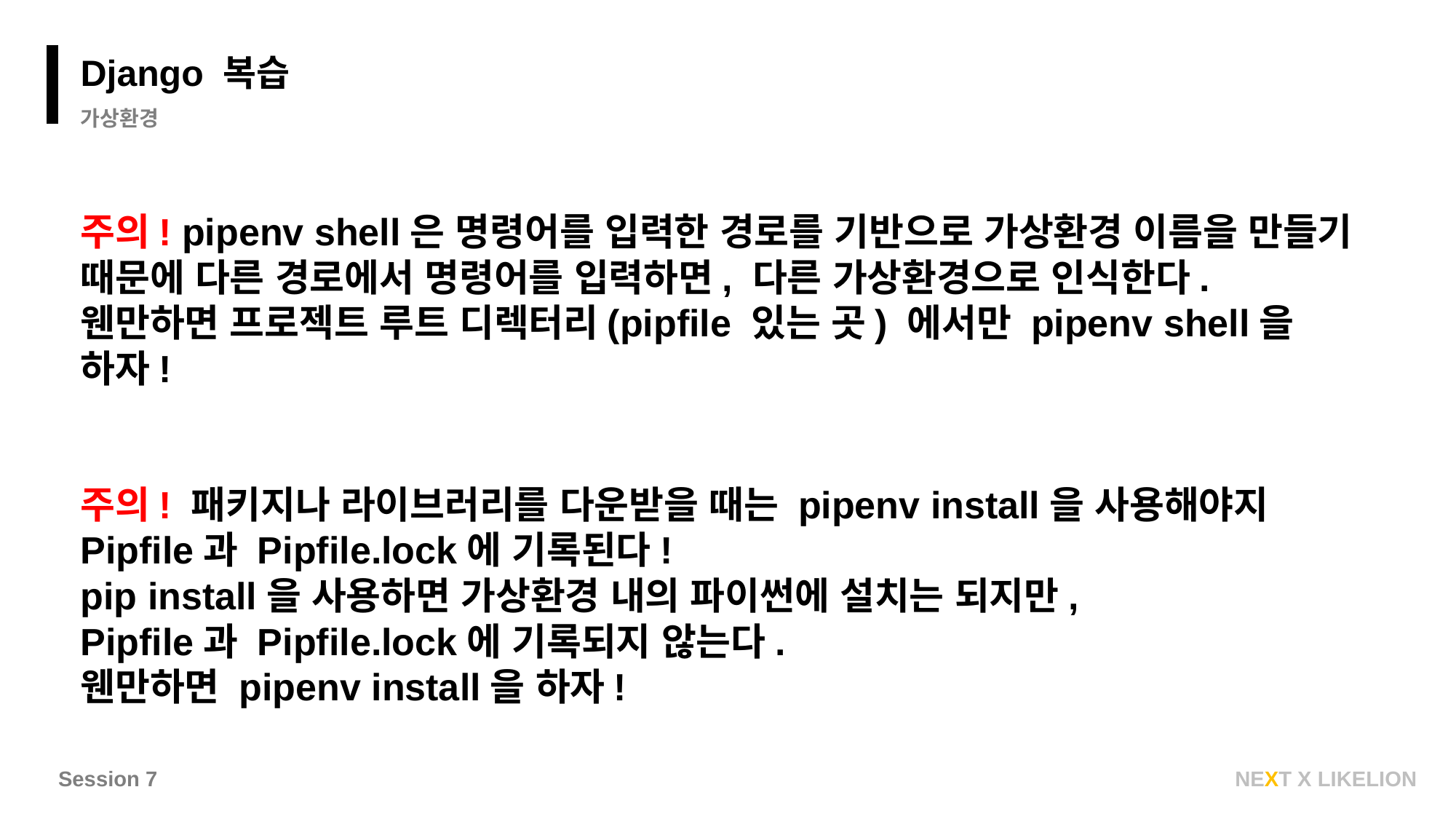

Django 복습

가상환경
주의! pipenv shell은 명령어를 입력한 경로를 기반으로 가상환경 이름을 만들기 때문에 다른 경로에서 명령어를 입력하면, 다른 가상환경으로 인식한다.
웬만하면 프로젝트 루트 디렉터리(pipfile 있는 곳) 에서만 pipenv shell을 하자!

주의! 패키지나 라이브러리를 다운받을 때는 pipenv install을 사용해야지 Pipfile과 Pipfile.lock에 기록된다!
pip install을 사용하면 가상환경 내의 파이썬에 설치는 되지만,
Pipfile과 Pipfile.lock에 기록되지 않는다.
웬만하면 pipenv install을 하자!

Session 7
NEXT X LIKELION